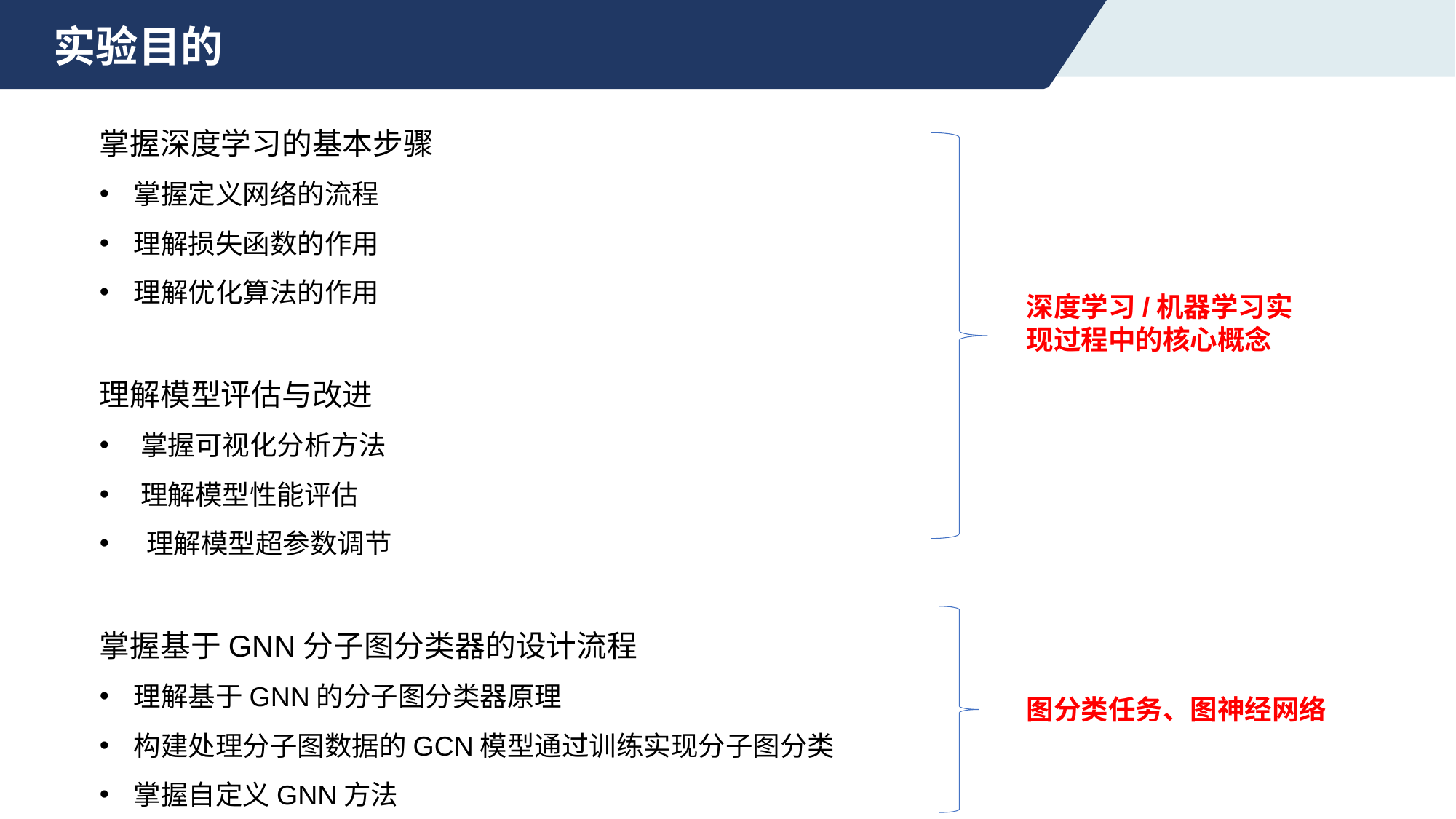

实验目的
掌握深度学习的基本步骤
掌握定义网络的流程
理解损失函数的作用
理解优化算法的作用

理解模型评估与改进
掌握可视化分析方法
理解模型性能评估
 理解模型超参数调节

掌握基于GNN分子图分类器的设计流程
理解基于GNN的分子图分类器原理
构建处理分子图数据的GCN模型通过训练实现分子图分类
掌握自定义GNN方法

深度学习/机器学习实现过程中的核心概念

图分类任务、图神经网络